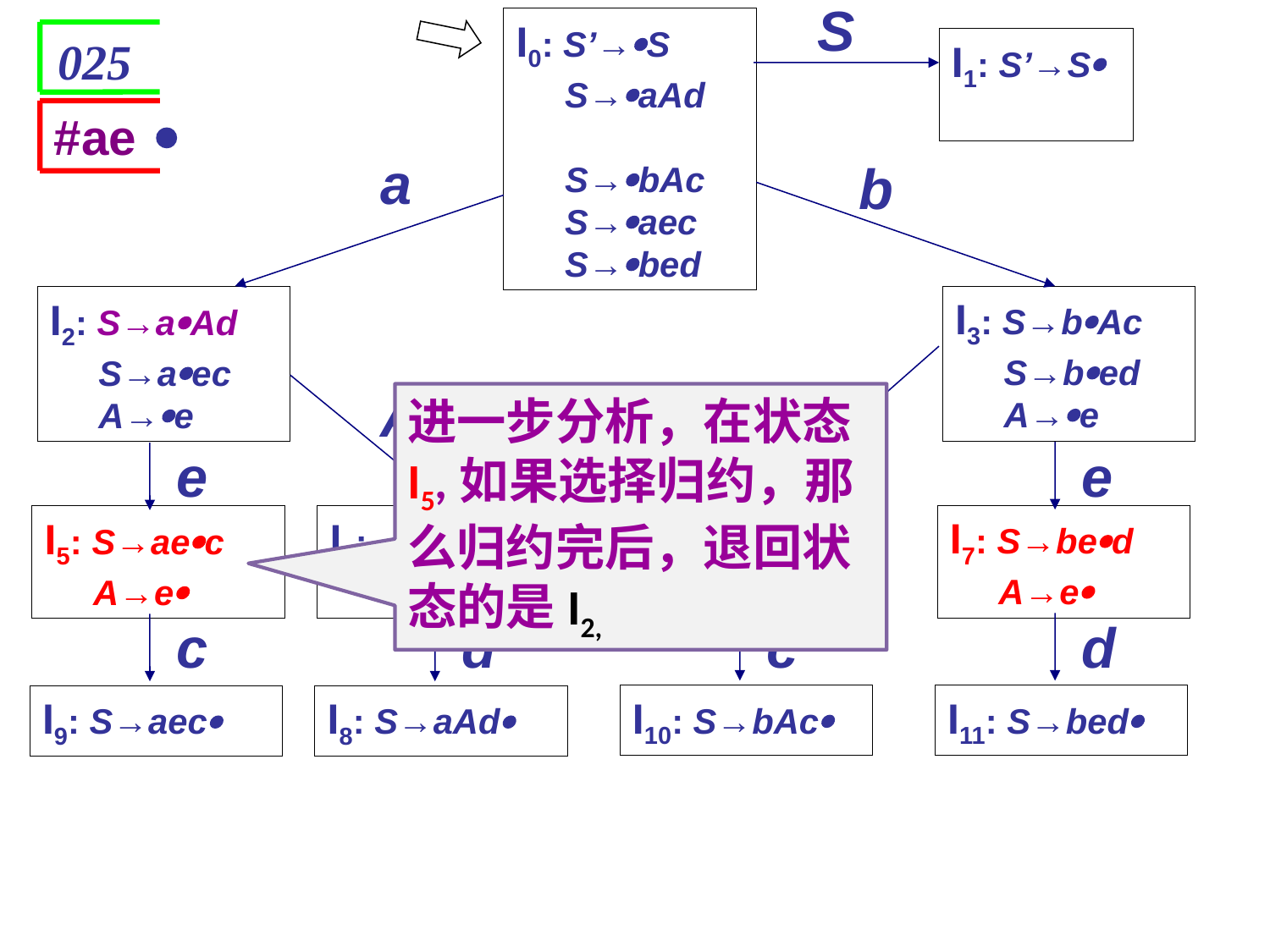

S

I0: S’→•S
     S→•aAd
     S→•bAc
     S→•aec
     S→•bed

025
I1: S’→S•

•
#ae
a
b

I3: S→b•Ac
     S→b•ed
     A→•e
I2: S→a•Ad
     S→a•ec
     A→•e

A
A

进一步分析，在状态I5,如果选择归约，那么归约完后，退回状态的是I2,
e
e

I6:
      S→bA•c
I7: S→be•d
     A→e•
I5: S→ae•c
     A→e•
I4:
      S→aA•d
c
d
c
d

I10: S→bAc•
I11: S→bed•
I9: S→aec•
I8: S→aAd•